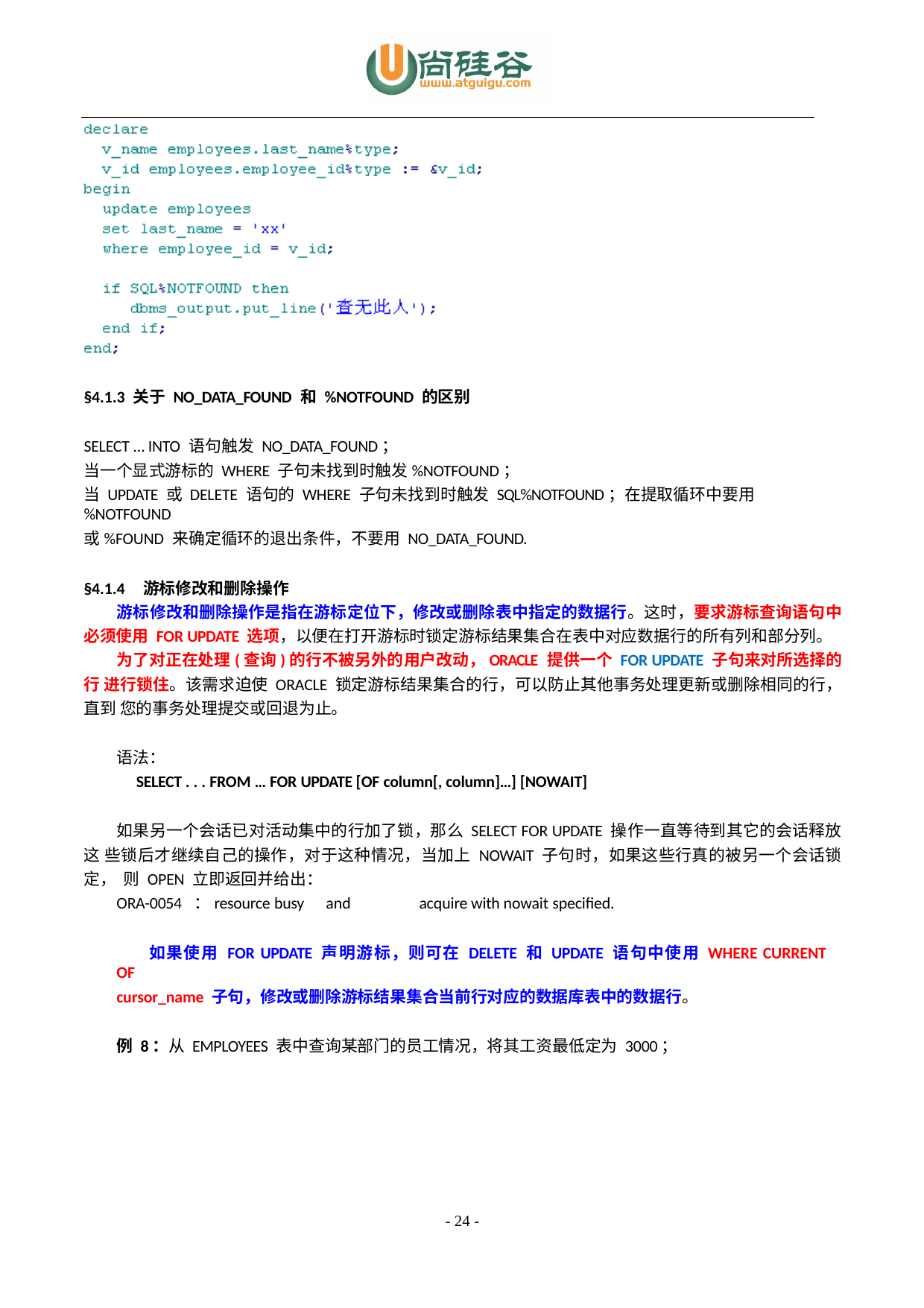

§4.1.3 关于 NO_DATA_FOUND 和 %NOTFOUND 的区别

SELECT … INTO 语句触发 NO_DATA_FOUND；
当一个显式游标的 WHERE 子句未找到时触发%NOTFOUND；
当 UPDATE 或 DELETE 语句的 WHERE 子句未找到时触发 SQL%NOTFOUND；在提取循环中要用 %NOTFOUND
或%FOUND 来确定循环的退出条件，不要用 NO_DATA_FOUND.

§4.1.4	游标修改和删除操作
游标修改和删除操作是指在游标定位下，修改或删除表中指定的数据行。这时，要求游标查询语句中 必须使用 FOR UPDATE 选项，以便在打开游标时锁定游标结果集合在表中对应数据行的所有列和部分列。
为了对正在处理(查询)的行不被另外的用户改动，ORACLE 提供一个 FOR UPDATE 子句来对所选择的行 进行锁住。该需求迫使 ORACLE 锁定游标结果集合的行，可以防止其他事务处理更新或删除相同的行，直到 您的事务处理提交或回退为止。

语法：
SELECT . . . FROM … FOR UPDATE [OF column[, column]…] [NOWAIT]

如果另一个会话已对活动集中的行加了锁，那么 SELECT FOR UPDATE 操作一直等待到其它的会话释放这 些锁后才继续自己的操作，对于这种情况，当加上 NOWAIT 子句时，如果这些行真的被另一个会话锁定，  则 OPEN 立即返回并给出：
ORA-0054  ：resource busy	and	acquire with nowait specified.

如果使用 FOR UPDATE 声明游标，则可在 DELETE 和 UPDATE 语句中使用 WHERE CURRENT OF
cursor_name 子句，修改或删除游标结果集合当前行对应的数据库表中的数据行。

例 8：从 EMPLOYEES 表中查询某部门的员工情况，将其工资最低定为 3000；
- 24 -